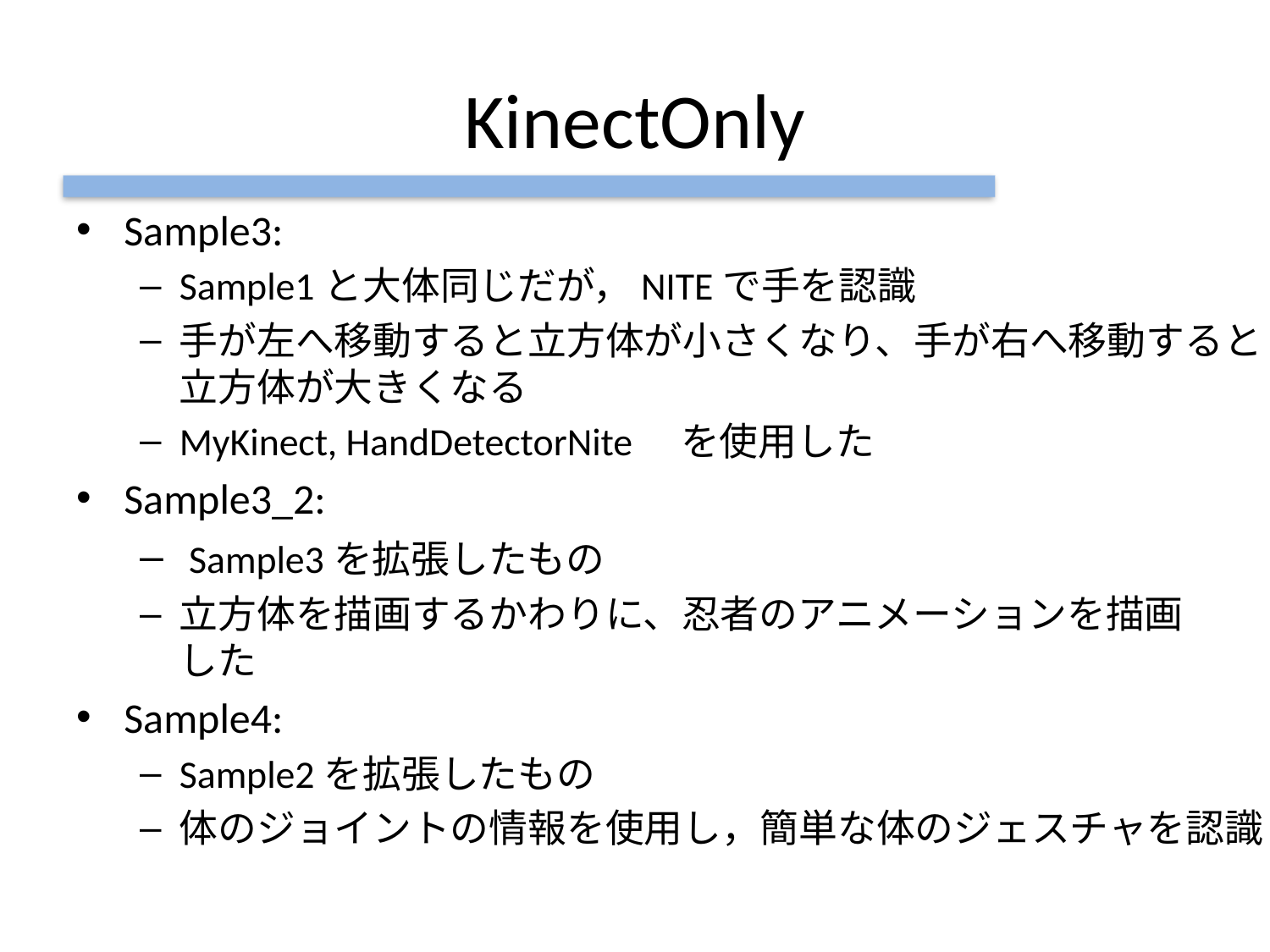

# KinectOnly
Sample3:
Sample1と大体同じだが，NITEで手を認識
手が左へ移動すると立方体が小さくなり、手が右へ移動すると
立方体が大きくなる
MyKinect, HandDetectorNite　を使用した
Sample3_2:
 Sample3を拡張したもの
立方体を描画するかわりに、忍者のアニメーションを描画
した
Sample4:
Sample2を拡張したもの
体のジョイントの情報を使用し，簡単な体のジェスチャを認識